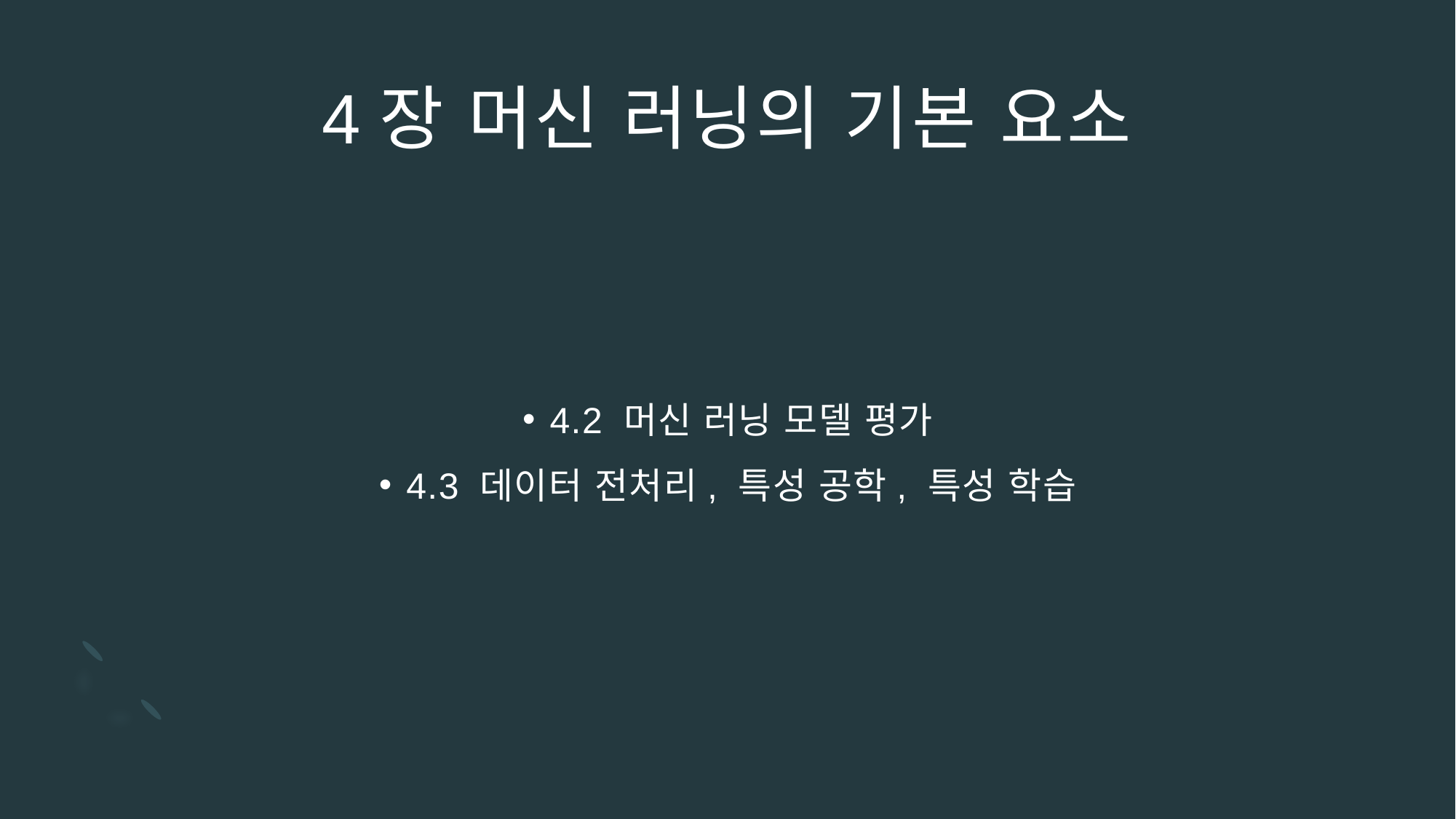

# 4장 머신 러닝의 기본 요소

4.2 머신 러닝 모델 평가
4.3 데이터 전처리, 특성 공학, 특성 학습